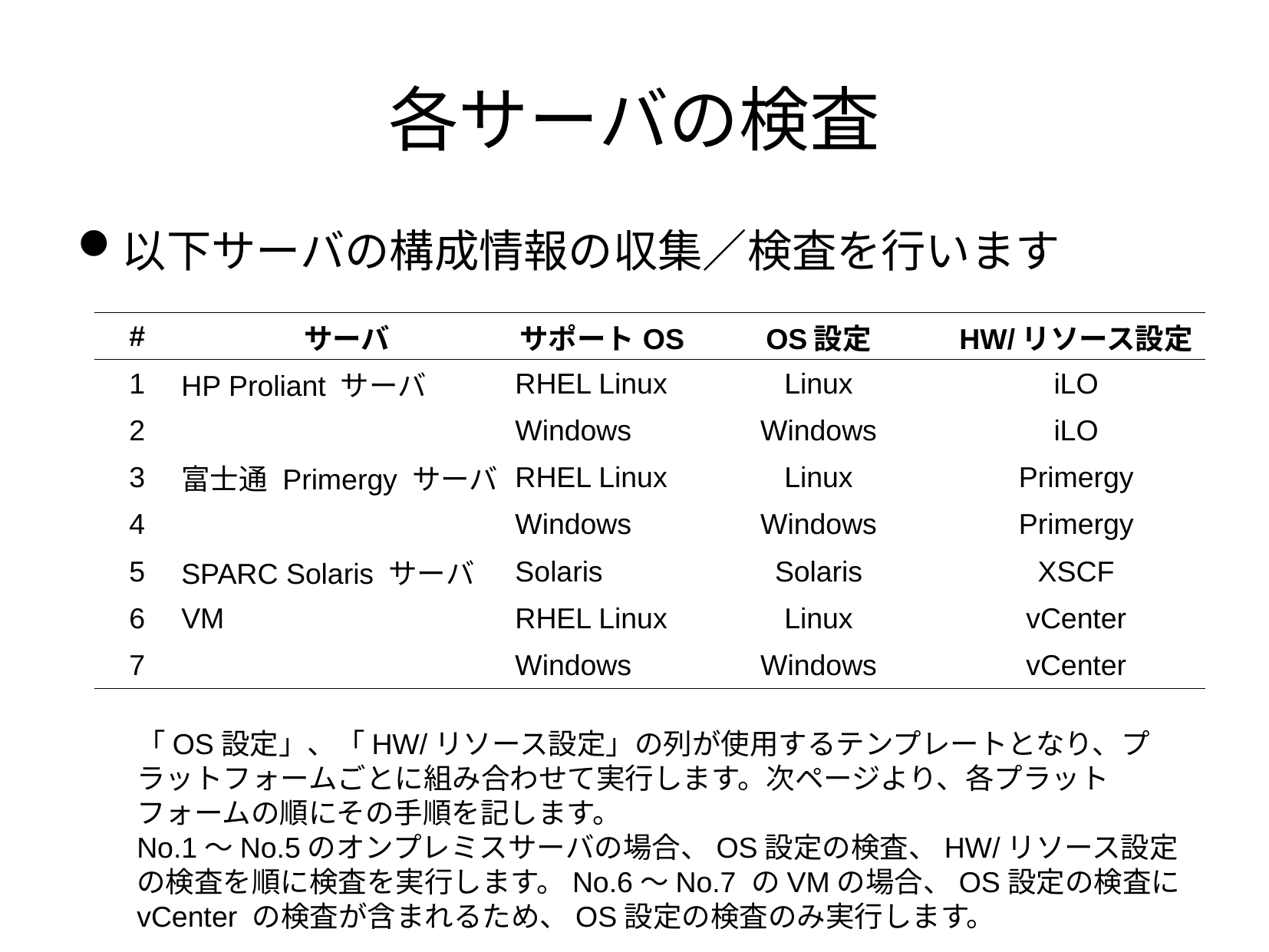

各サーバの検査
以下サーバの構成情報の収集／検査を行います
| # | サーバ | サポートOS | OS設定 | HW/リソース設定 |
| --- | --- | --- | --- | --- |
| 1 | HP Proliant サーバ | RHEL Linux | Linux | iLO |
| 2 |  | Windows | Windows | iLO |
| 3 | 富士通 Primergy サーバ | RHEL Linux | Linux | Primergy |
| 4 |  | Windows | Windows | Primergy |
| 5 | SPARC Solaris サーバ | Solaris | Solaris | XSCF |
| 6 | VM | RHEL Linux | Linux | vCenter |
| 7 |  | Windows | Windows | vCenter |
「OS設定」、「HW/リソース設定」の列が使用するテンプレートとなり、プラットフォームごとに組み合わせて実行します。次ページより、各プラットフォームの順にその手順を記します。
No.1～No.5のオンプレミスサーバの場合、OS設定の検査、HW/リソース設定の検査を順に検査を実行します。No.6～No.7 のVMの場合、OS設定の検査に vCenter の検査が含まれるため、OS設定の検査のみ実行します。